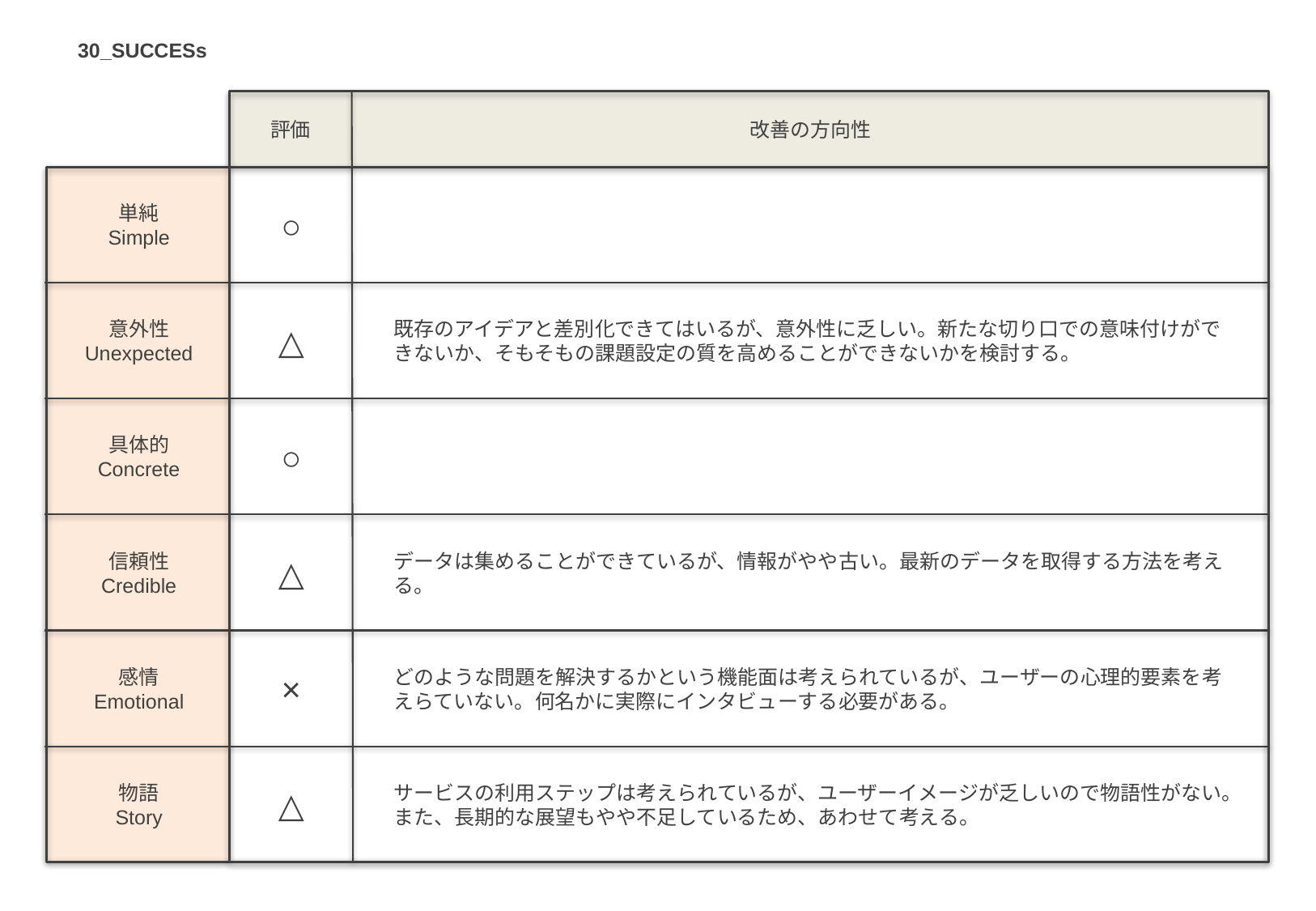

30_SUCCESs

評価
改善の方向性

単純
Simple
○
意外性
Unexpected
既存のアイデアと差別化できてはいるが、意外性に乏しい。新たな切り口での意味付けができないか、そもそもの課題設定の質を高めることができないかを検討する。
△
具体的
Concrete
○
信頼性
Credible
データは集めることができているが、情報がやや古い。最新のデータを取得する方法を考える。
△
感情
Emotional
どのような問題を解決するかという機能面は考えられているが、ユーザーの心理的要素を考えらていない。何名かに実際にインタビューする必要がある。
×
物語
Story
サービスの利用ステップは考えられているが、ユーザーイメージが乏しいので物語性がない。また、長期的な展望もやや不足しているため、あわせて考える。
△